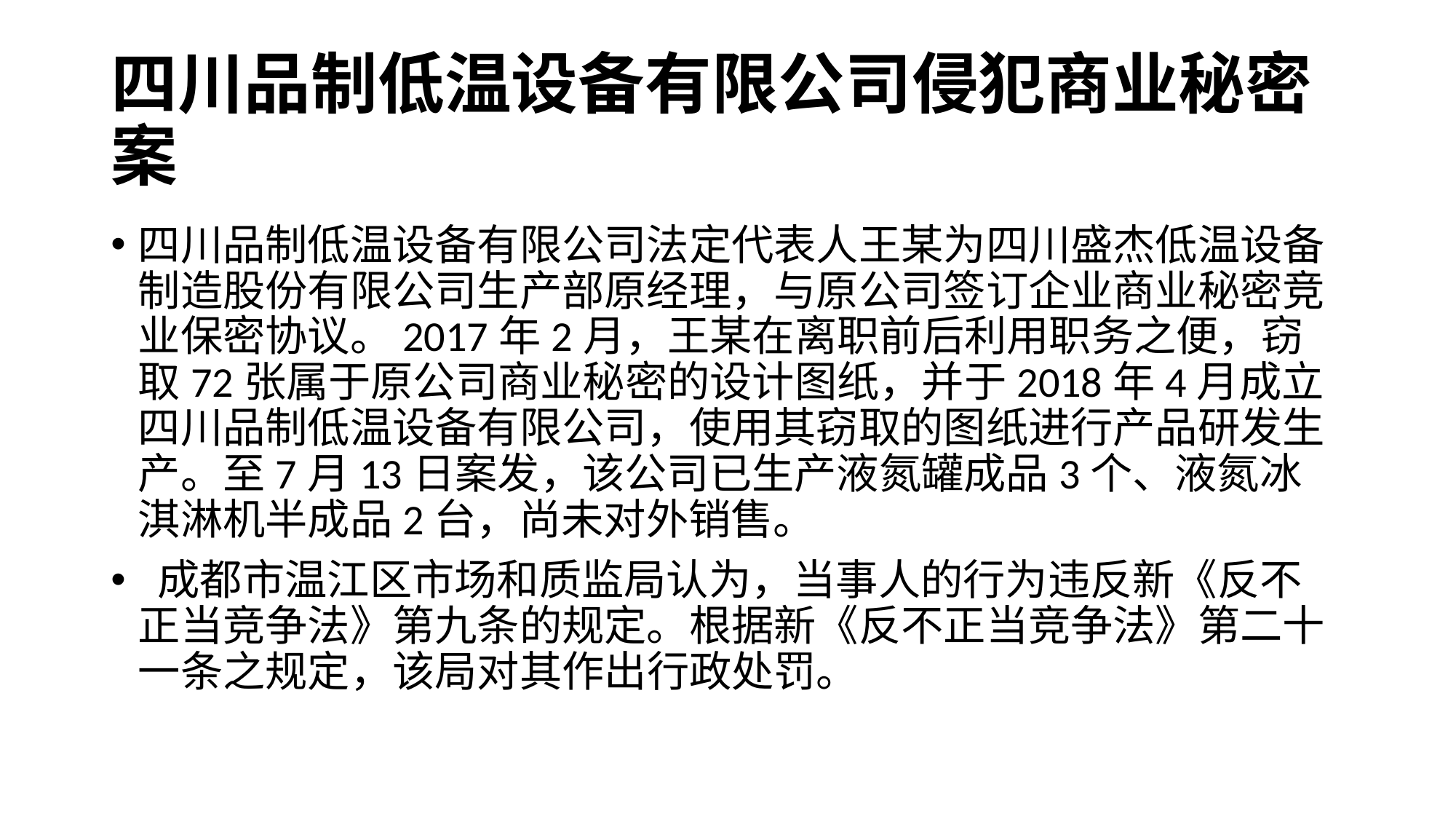

# 四川品制低温设备有限公司侵犯商业秘密案
四川品制低温设备有限公司法定代表人王某为四川盛杰低温设备制造股份有限公司生产部原经理，与原公司签订企业商业秘密竞业保密协议。2017年2月，王某在离职前后利用职务之便，窃取72张属于原公司商业秘密的设计图纸，并于2018年4月成立四川品制低温设备有限公司，使用其窃取的图纸进行产品研发生产。至7月13日案发，该公司已生产液氮罐成品3个、液氮冰淇淋机半成品2台，尚未对外销售。
 成都市温江区市场和质监局认为，当事人的行为违反新《反不正当竞争法》第九条的规定。根据新《反不正当竞争法》第二十一条之规定，该局对其作出行政处罚。